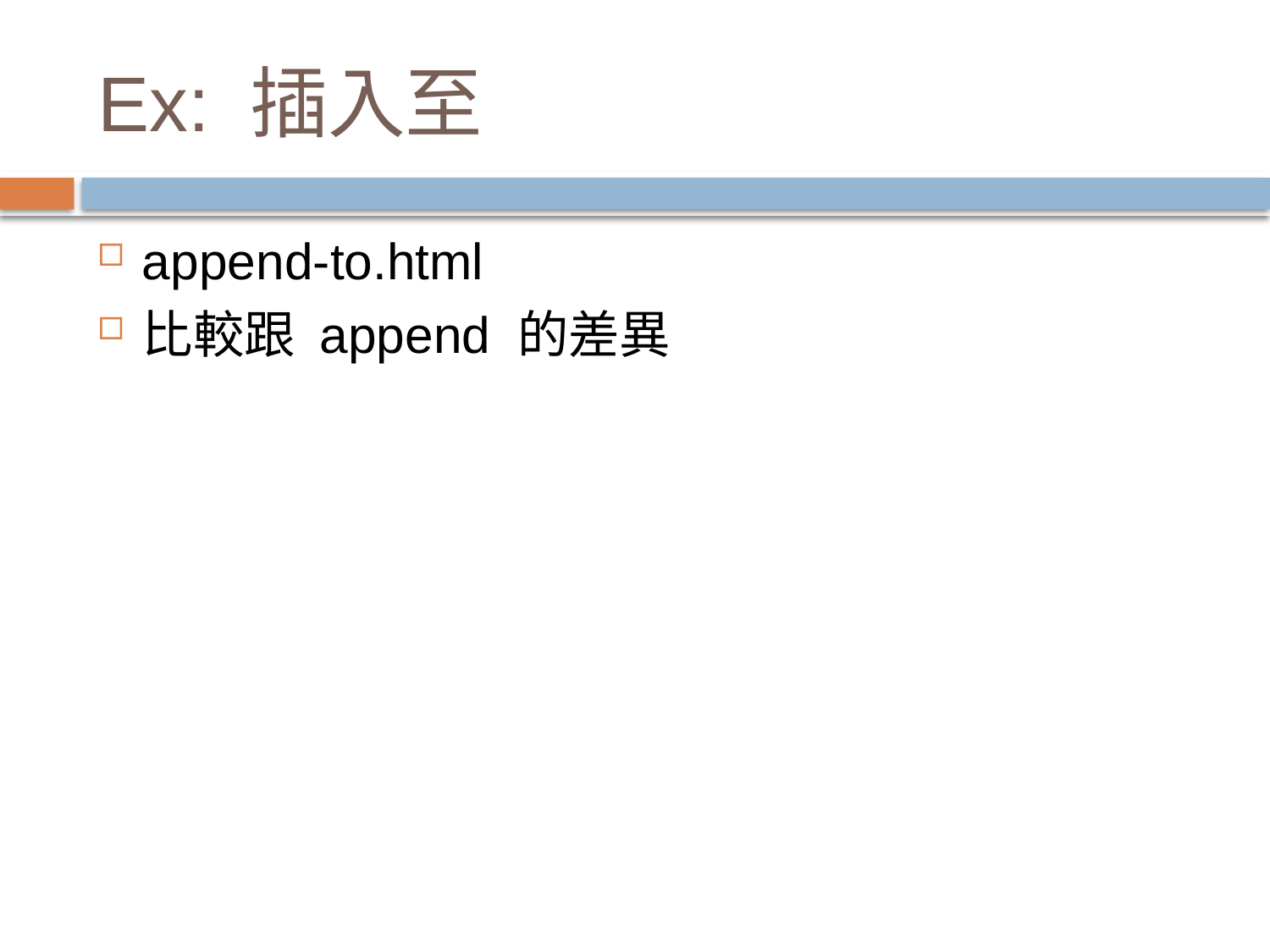

# Ex: 插入至
append-to.html
比較跟 append 的差異